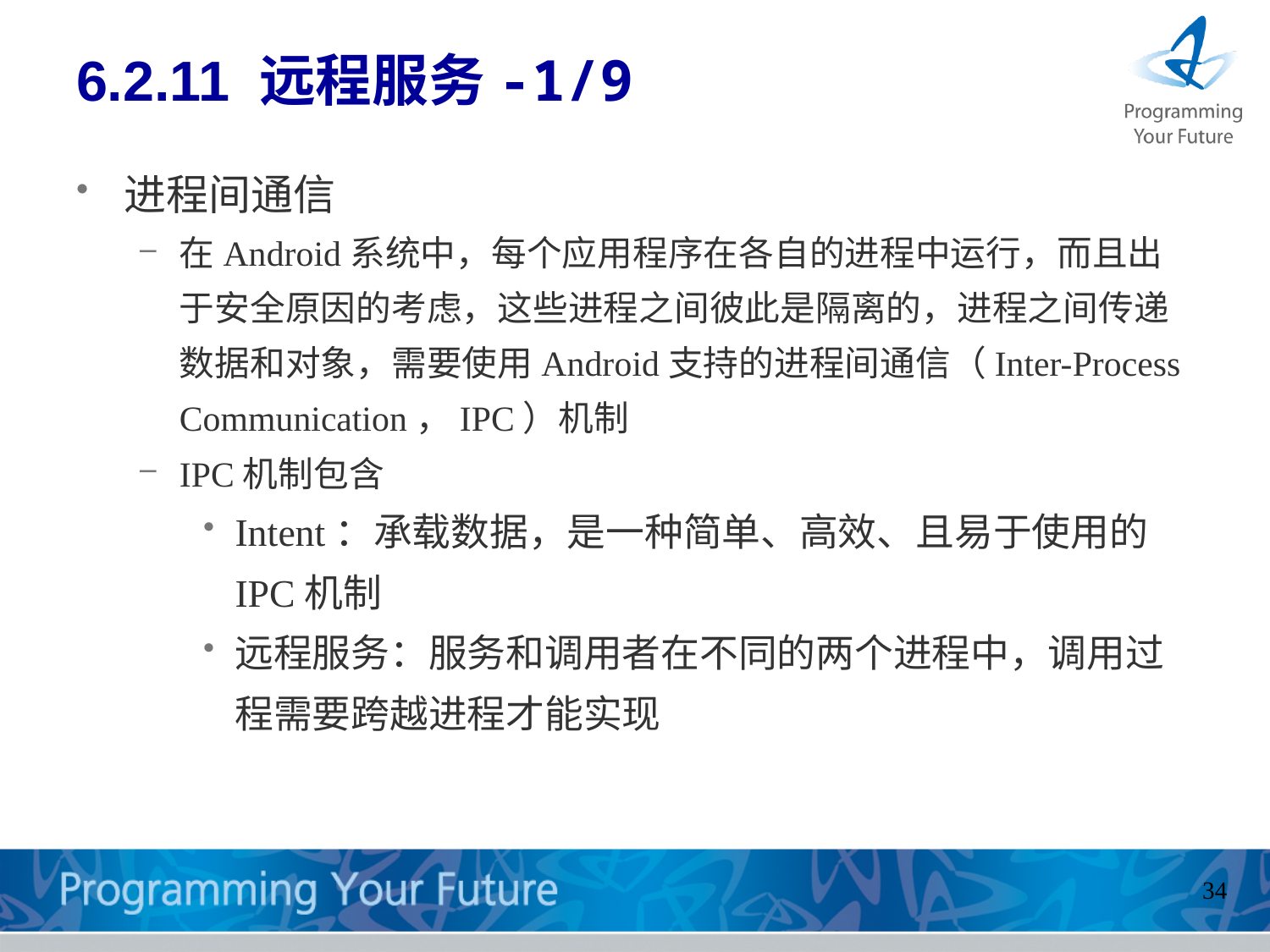

# 6.2.11 远程服务-1/9
进程间通信
在Android系统中，每个应用程序在各自的进程中运行，而且出于安全原因的考虑，这些进程之间彼此是隔离的，进程之间传递数据和对象，需要使用Android支持的进程间通信（Inter-Process Communication，IPC）机制
IPC机制包含
Intent：承载数据，是一种简单、高效、且易于使用的IPC机制
远程服务：服务和调用者在不同的两个进程中，调用过程需要跨越进程才能实现